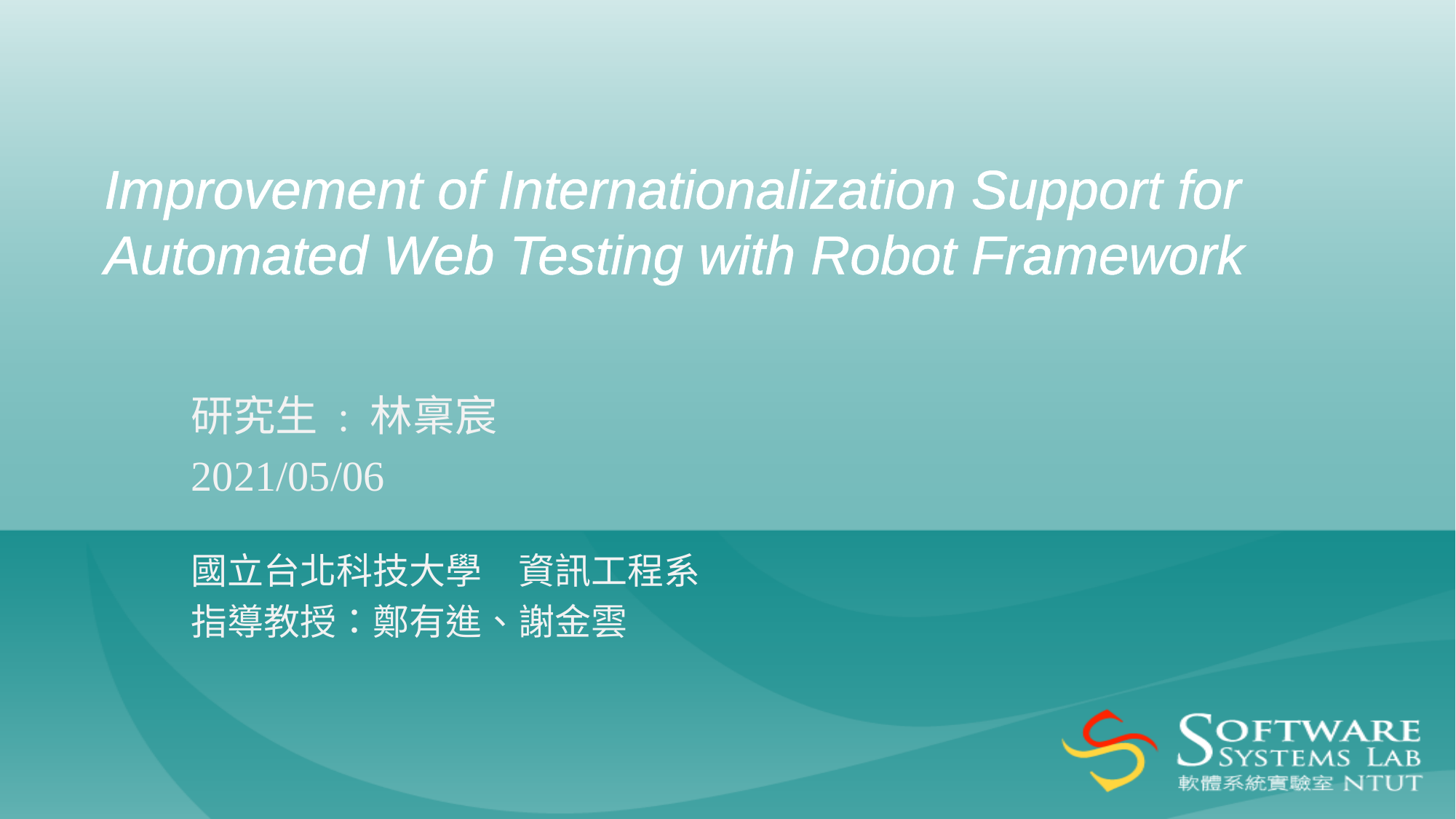

# Improvement of Internationalization Support for Automated Web Testing with Robot Framework
研究生 : 林稟宸
2021/05/06
國立台北科技大學　資訊工程系
指導教授：鄭有進、謝金雲